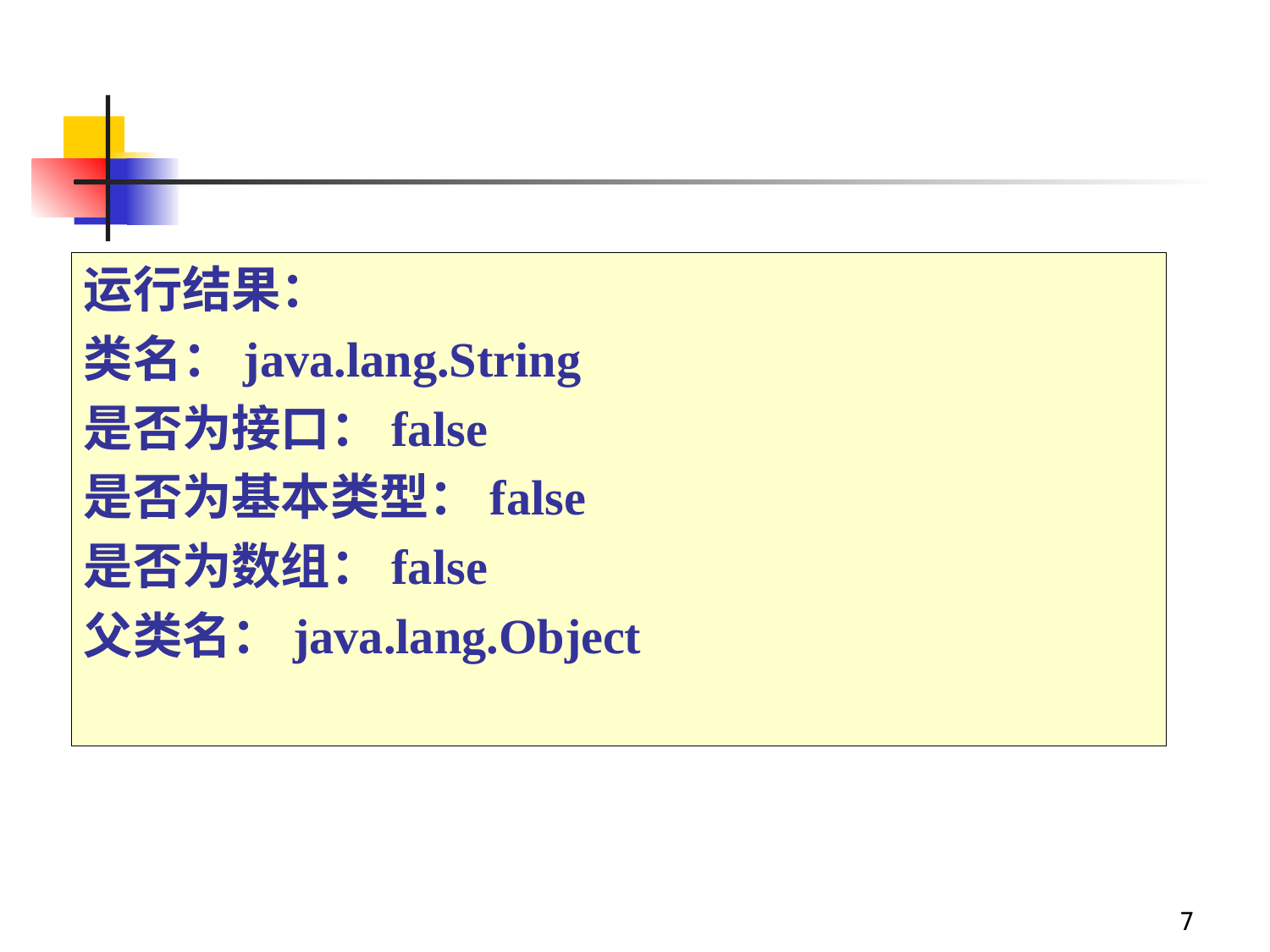

#
运行结果：
类名：java.lang.String
是否为接口：false
是否为基本类型：false
是否为数组：false
父类名：java.lang.Object
7